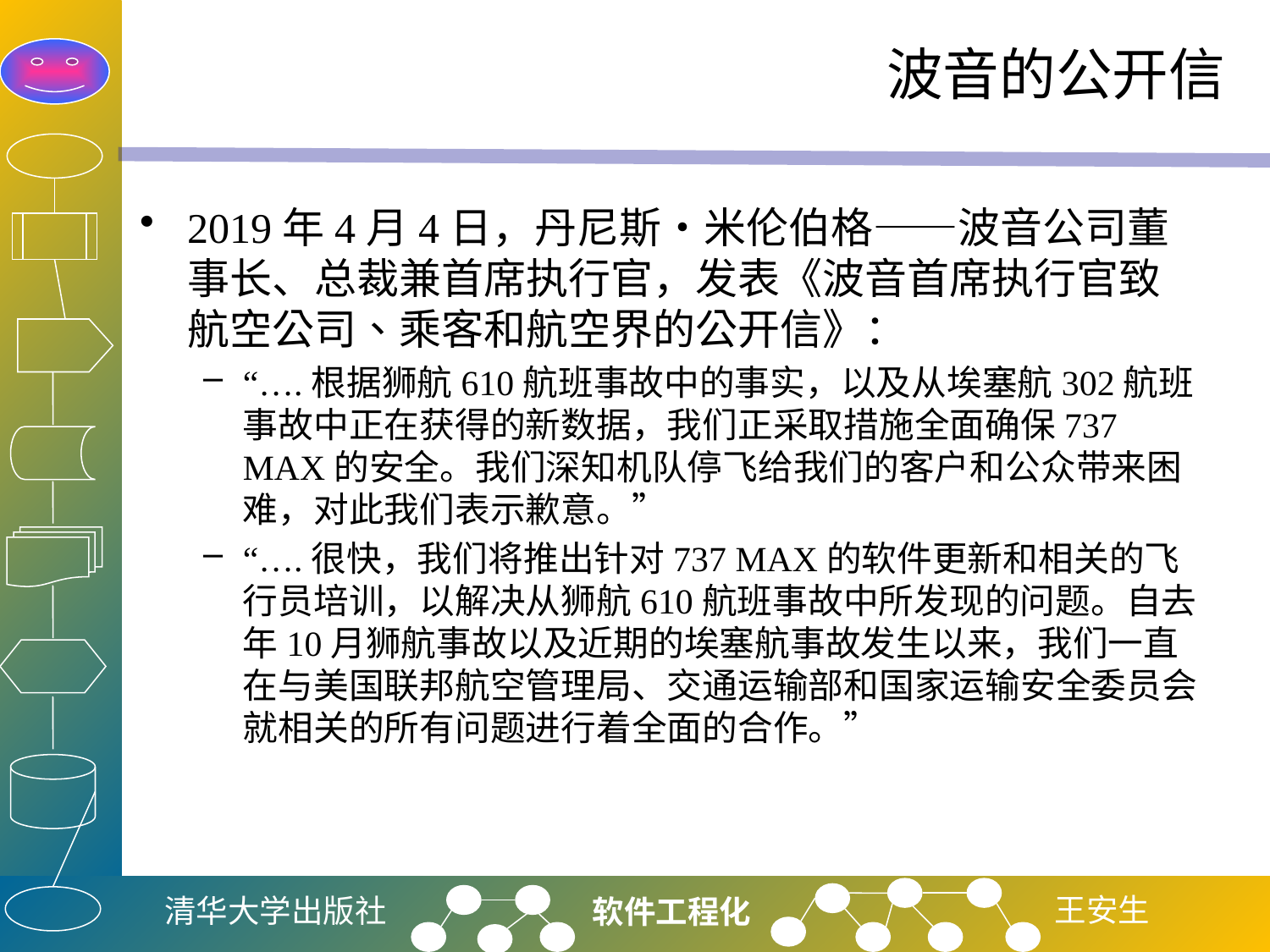

# 波音的公开信
2019年4月4日，丹尼斯•米伦伯格——波音公司董事长、总裁兼首席执行官，发表《波音首席执行官致航空公司、乘客和航空界的公开信》：
“….根据狮航610航班事故中的事实，以及从埃塞航302航班事故中正在获得的新数据，我们正采取措施全面确保737 MAX的安全。我们深知机队停飞给我们的客户和公众带来困难，对此我们表示歉意。”
“….很快，我们将推出针对737 MAX的软件更新和相关的飞行员培训，以解决从狮航610航班事故中所发现的问题。自去年10月狮航事故以及近期的埃塞航事故发生以来，我们一直在与美国联邦航空管理局、交通运输部和国家运输安全委员会就相关的所有问题进行着全面的合作。”